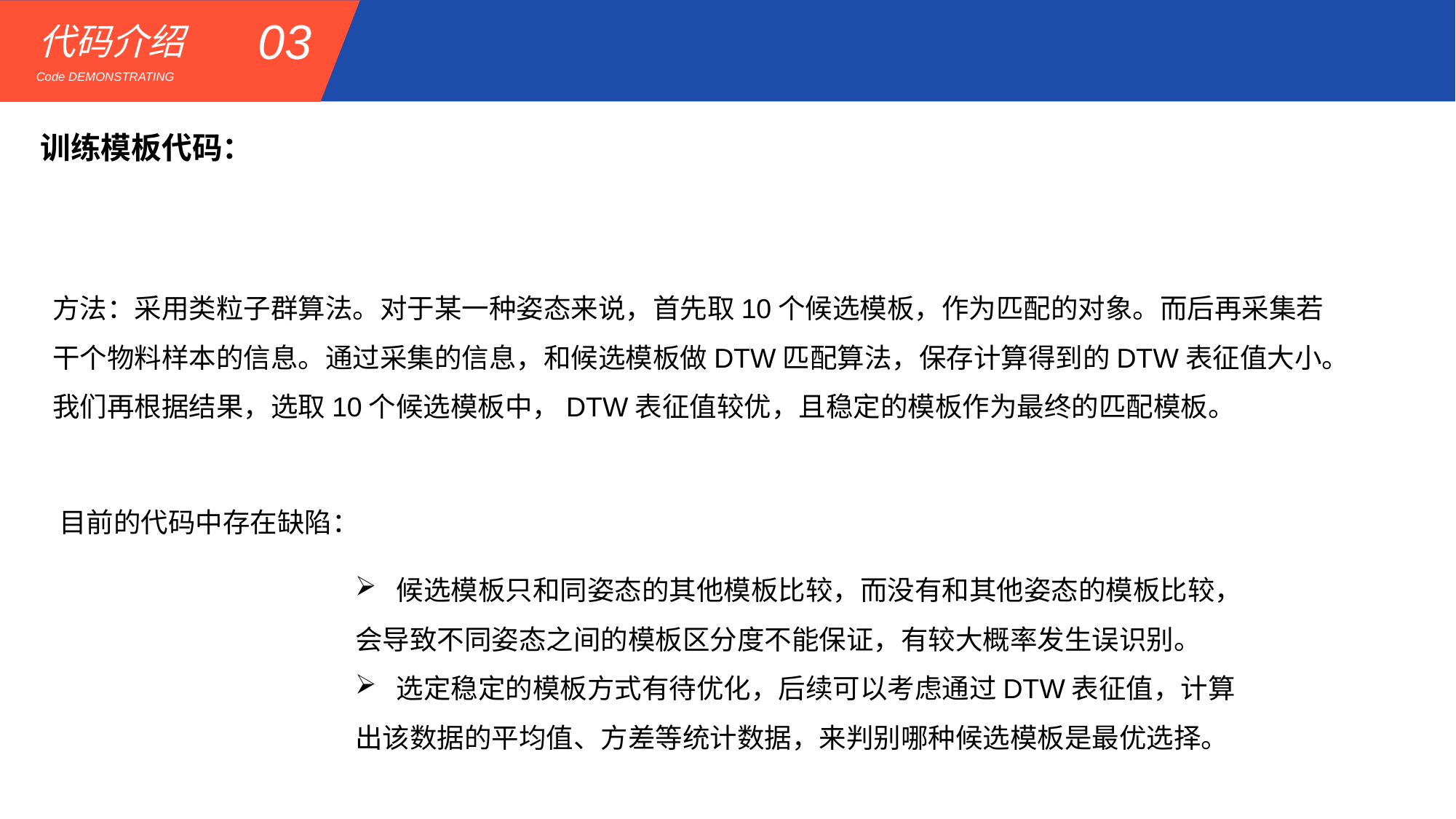

03
代码介绍
Code DEMONSTRATING
训练模板代码：
方法：采用类粒子群算法。对于某一种姿态来说，首先取10个候选模板，作为匹配的对象。而后再采集若
干个物料样本的信息。通过采集的信息，和候选模板做DTW匹配算法，保存计算得到的DTW表征值大小。
我们再根据结果，选取10个候选模板中，DTW表征值较优，且稳定的模板作为最终的匹配模板。
目前的代码中存在缺陷：
候选模板只和同姿态的其他模板比较，而没有和其他姿态的模板比较，
会导致不同姿态之间的模板区分度不能保证，有较大概率发生误识别。
选定稳定的模板方式有待优化，后续可以考虑通过DTW表征值，计算
出该数据的平均值、方差等统计数据，来判别哪种候选模板是最优选择。